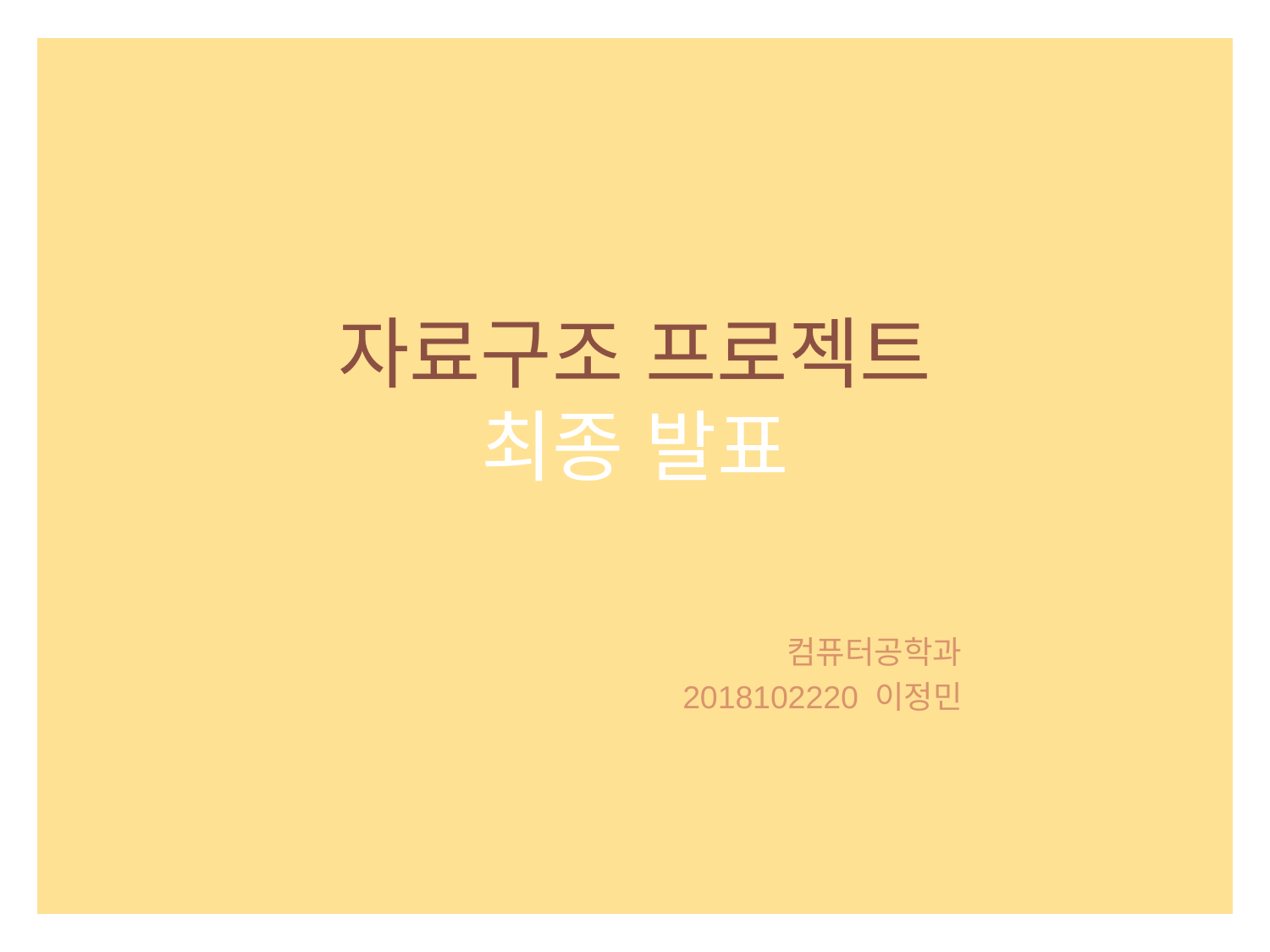

# 자료구조 프로젝트 최종 발표
컴퓨터공학과
2018102220 이정민